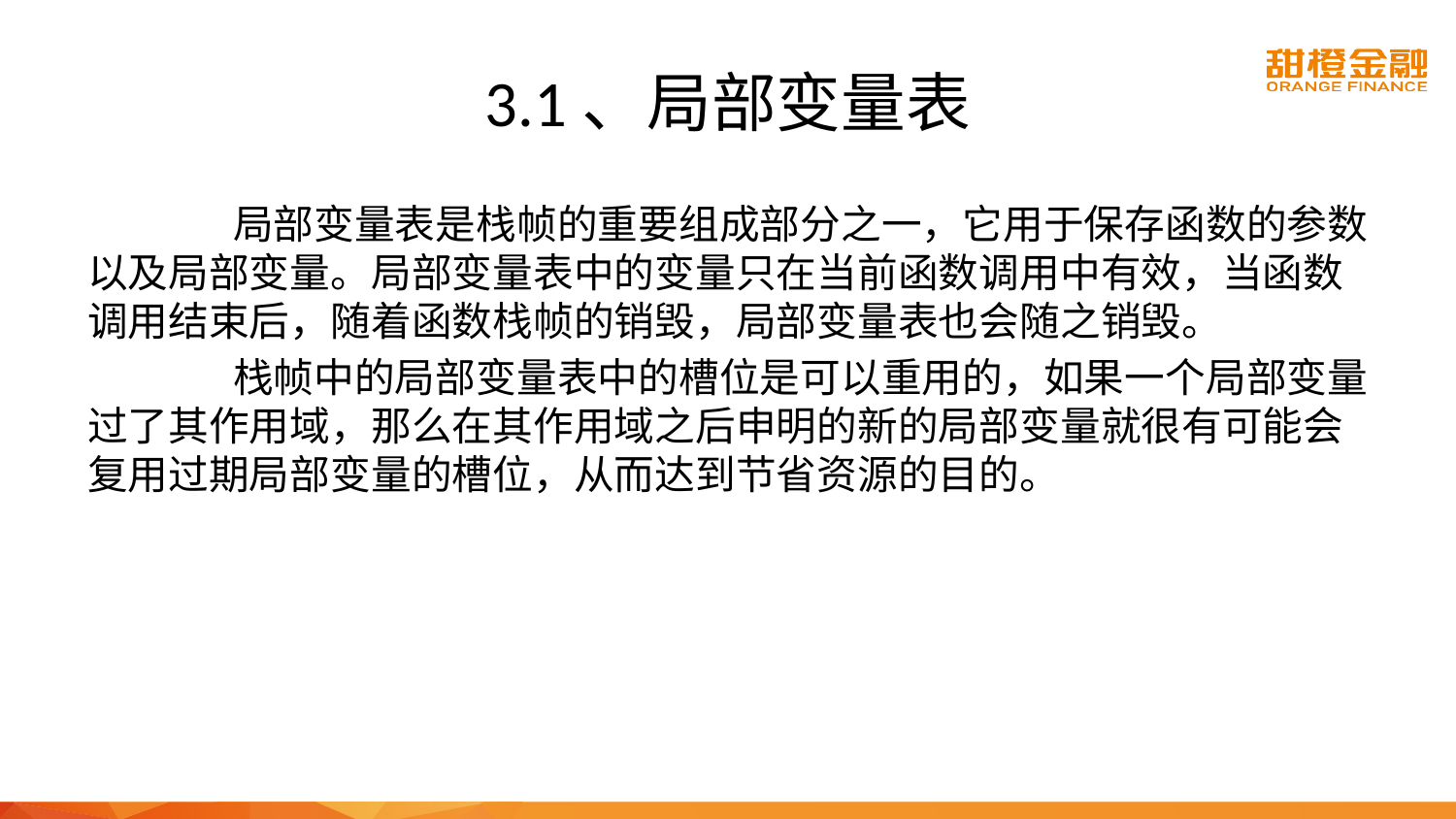

# 3.1、局部变量表
	局部变量表是栈帧的重要组成部分之一，它用于保存函数的参数以及局部变量。局部变量表中的变量只在当前函数调用中有效，当函数调用结束后，随着函数栈帧的销毁，局部变量表也会随之销毁。
	栈帧中的局部变量表中的槽位是可以重用的，如果一个局部变量过了其作用域，那么在其作用域之后申明的新的局部变量就很有可能会复用过期局部变量的槽位，从而达到节省资源的目的。